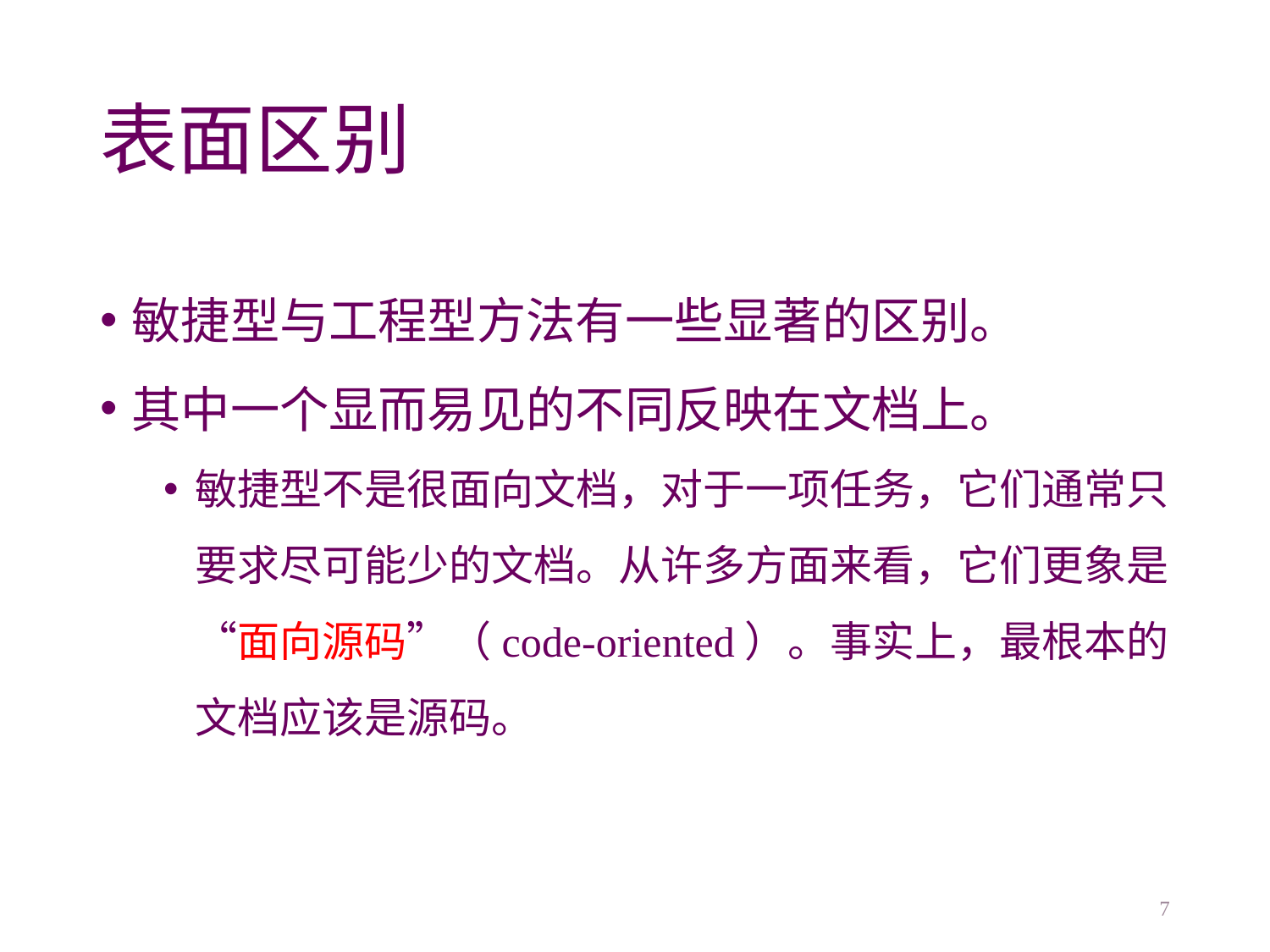

# 表面区别
敏捷型与工程型方法有一些显著的区别。
其中一个显而易见的不同反映在文档上。
敏捷型不是很面向文档，对于一项任务，它们通常只要求尽可能少的文档。从许多方面来看，它们更象是“面向源码”（code-oriented）。事实上，最根本的文档应该是源码。
7